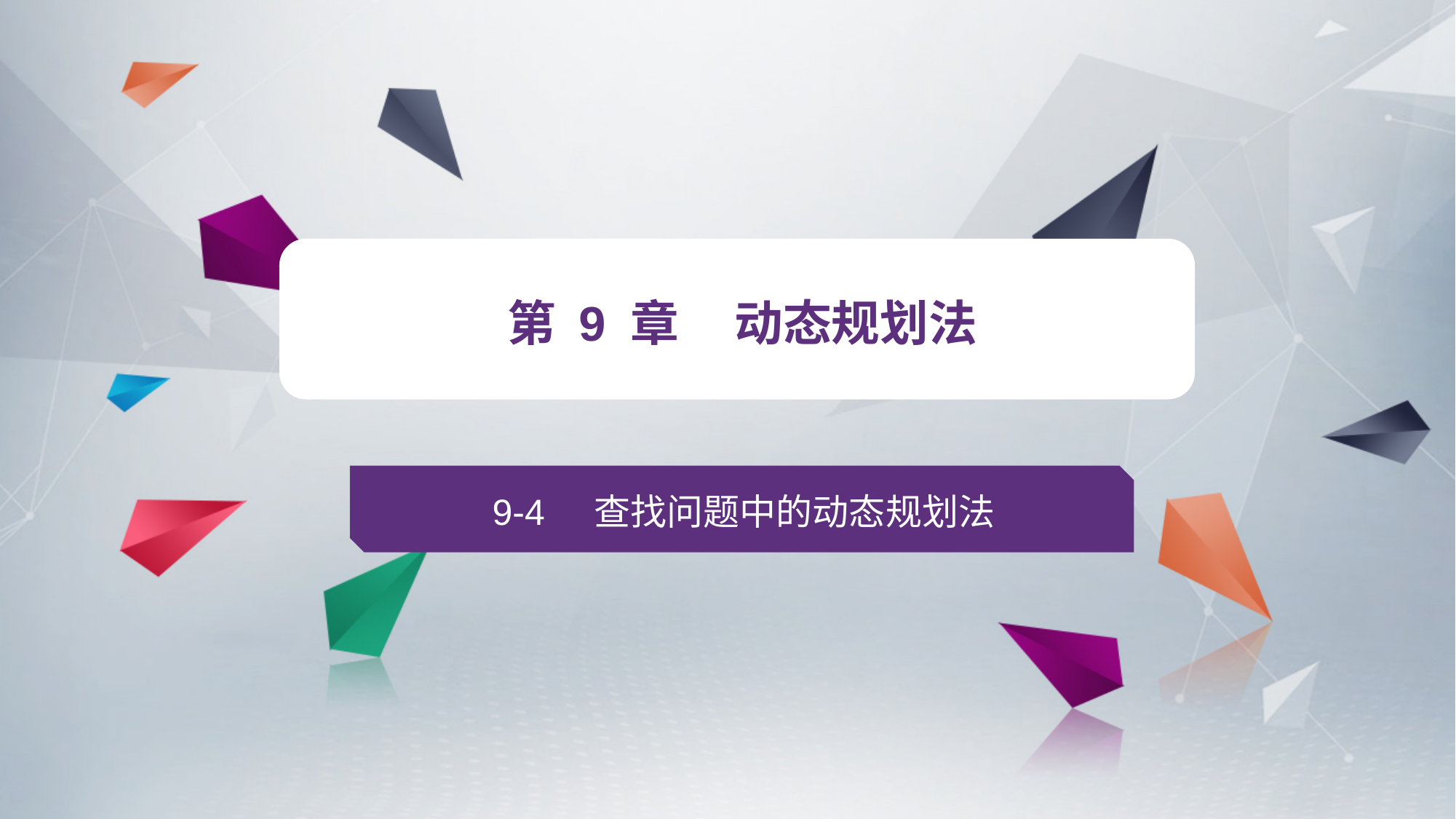

v
第 9 章     动态规划法

9-4    查找问题中的动态规划法